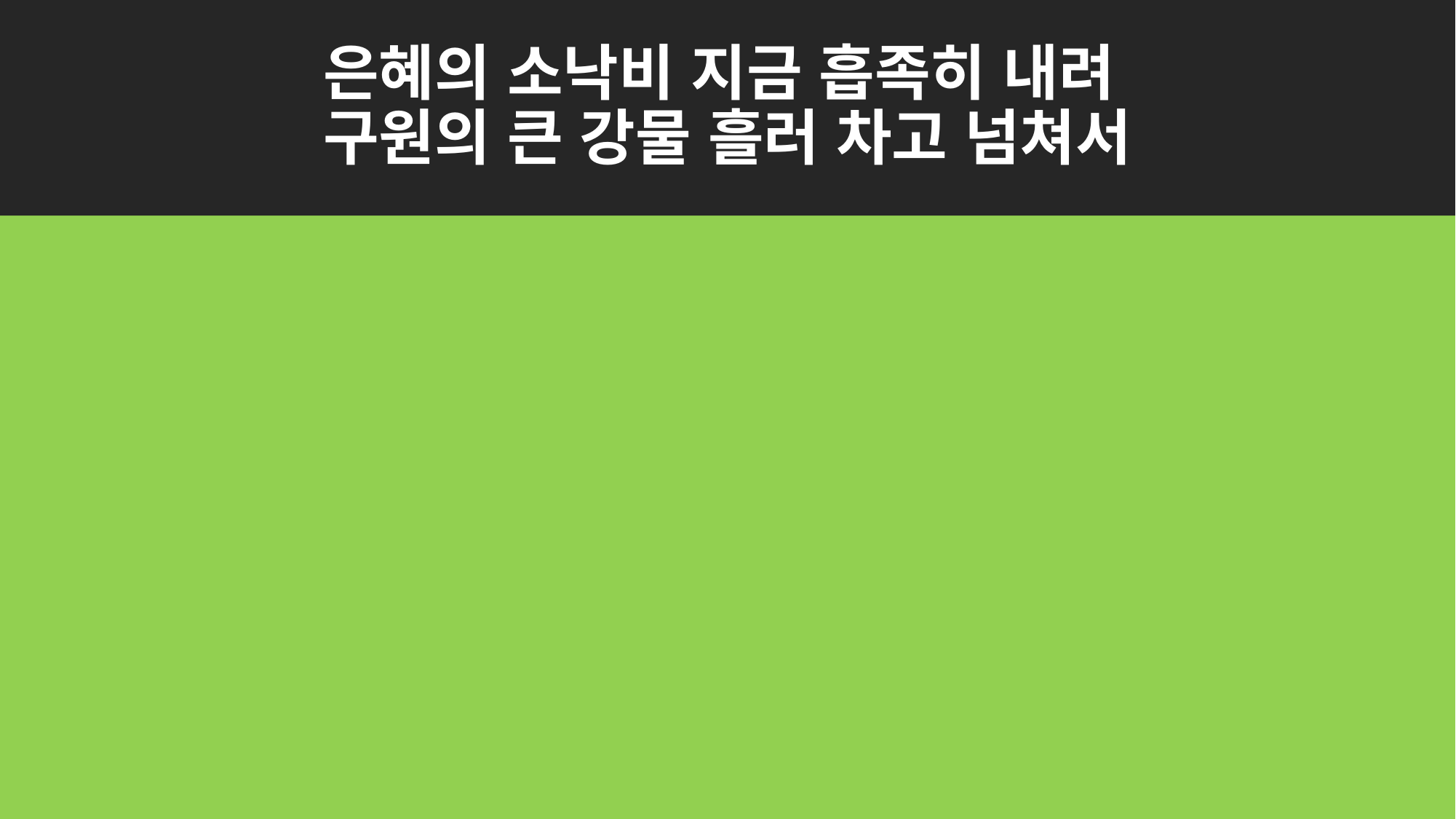

# 은혜의 소낙비 지금 흡족히 내려 구원의 큰 강물 흘러 차고 넘쳐서